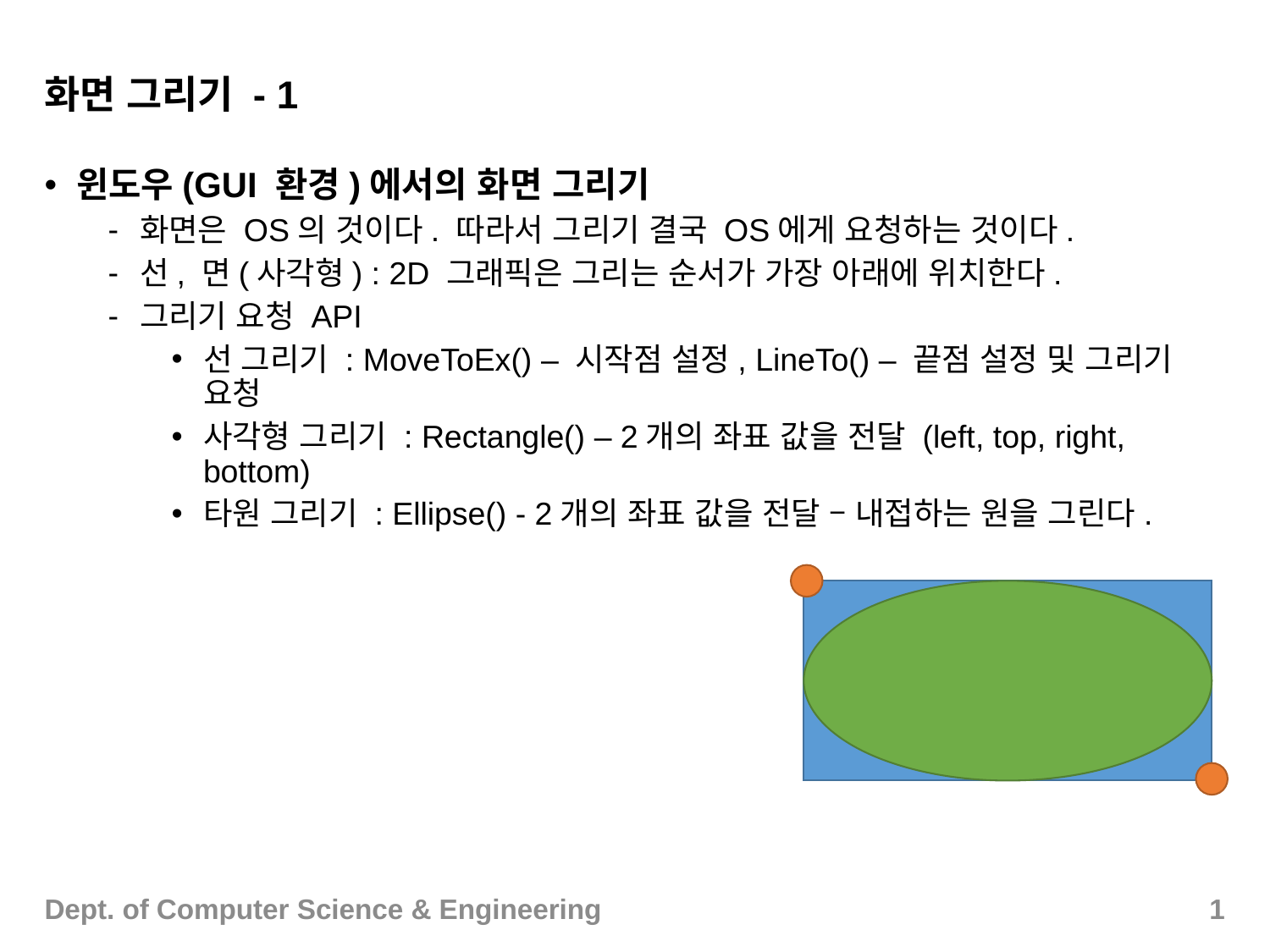

# 화면 그리기 - 1
윈도우(GUI 환경)에서의 화면 그리기
화면은 OS의 것이다. 따라서 그리기 결국 OS에게 요청하는 것이다.
선, 면(사각형) : 2D 그래픽은 그리는 순서가 가장 아래에 위치한다.
그리기 요청 API
선 그리기 : MoveToEx() – 시작점 설정, LineTo() – 끝점 설정 및 그리기 요청
사각형 그리기 : Rectangle() – 2개의 좌표 값을 전달 (left, top, right, bottom)
타원 그리기 : Ellipse() - 2개의 좌표 값을 전달 – 내접하는 원을 그린다.

Dept. of Computer Science & Engineering
1